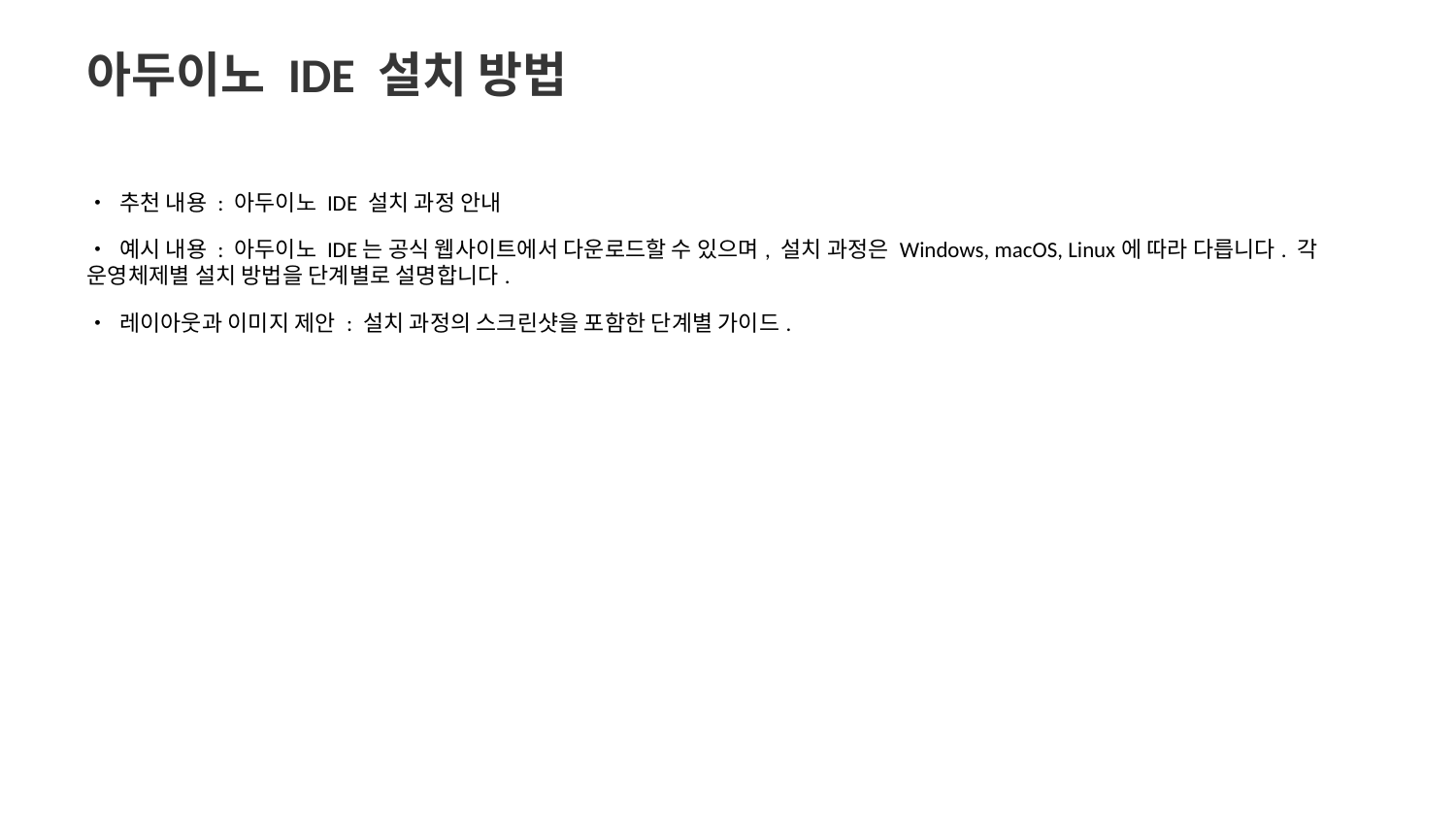

아두이노 IDE 설치 방법
• 추천 내용 : 아두이노 IDE 설치 과정 안내
• 예시 내용 : 아두이노 IDE는 공식 웹사이트에서 다운로드할 수 있으며, 설치 과정은 Windows, macOS, Linux에 따라 다릅니다. 각 운영체제별 설치 방법을 단계별로 설명합니다.
• 레이아웃과 이미지 제안 : 설치 과정의 스크린샷을 포함한 단계별 가이드.